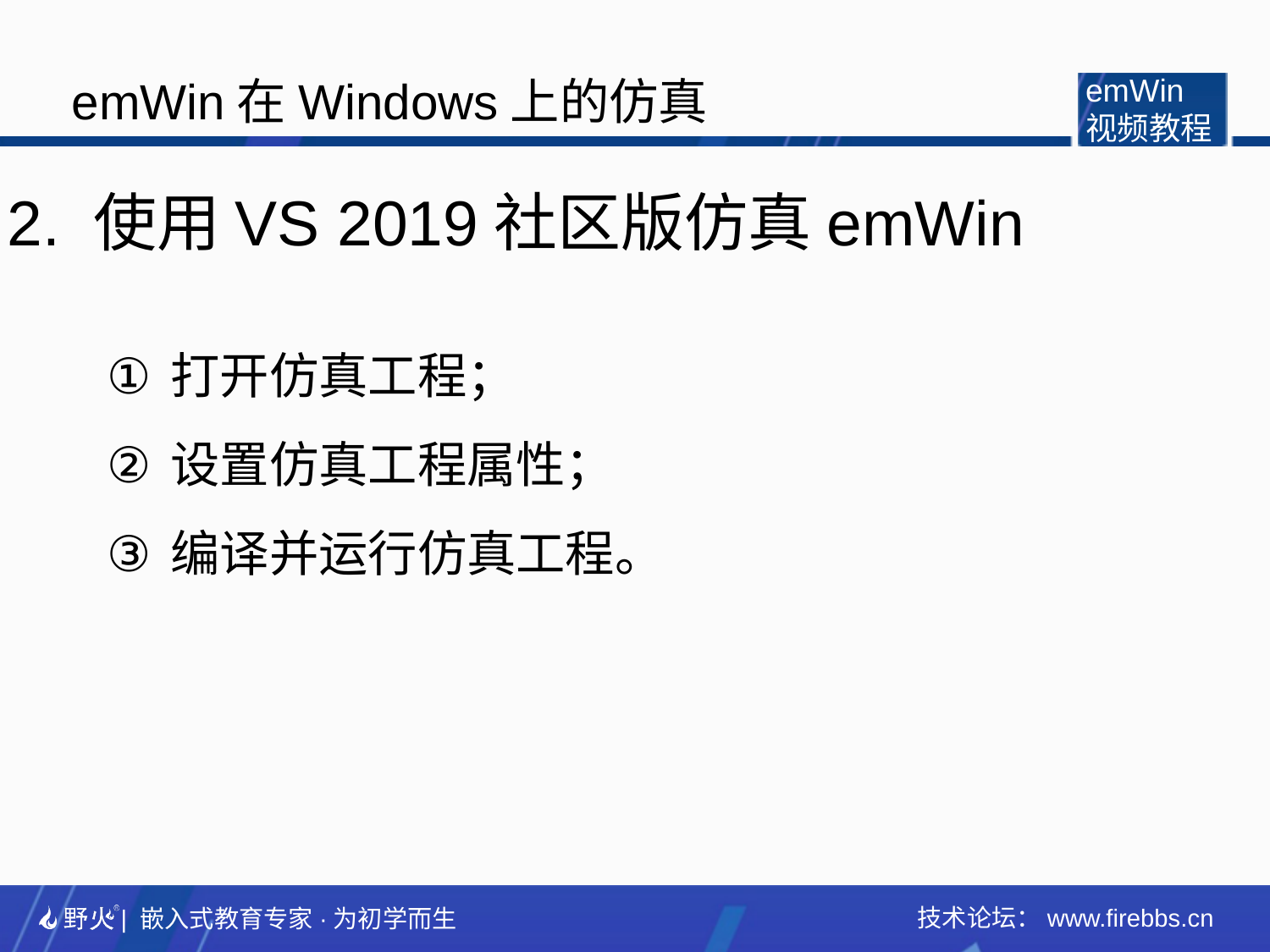

emWin在Windows上的仿真
emWin
视频教程
2. 使用VS 2019社区版仿真emWin
打开仿真工程；
设置仿真工程属性；
编译并运行仿真工程。